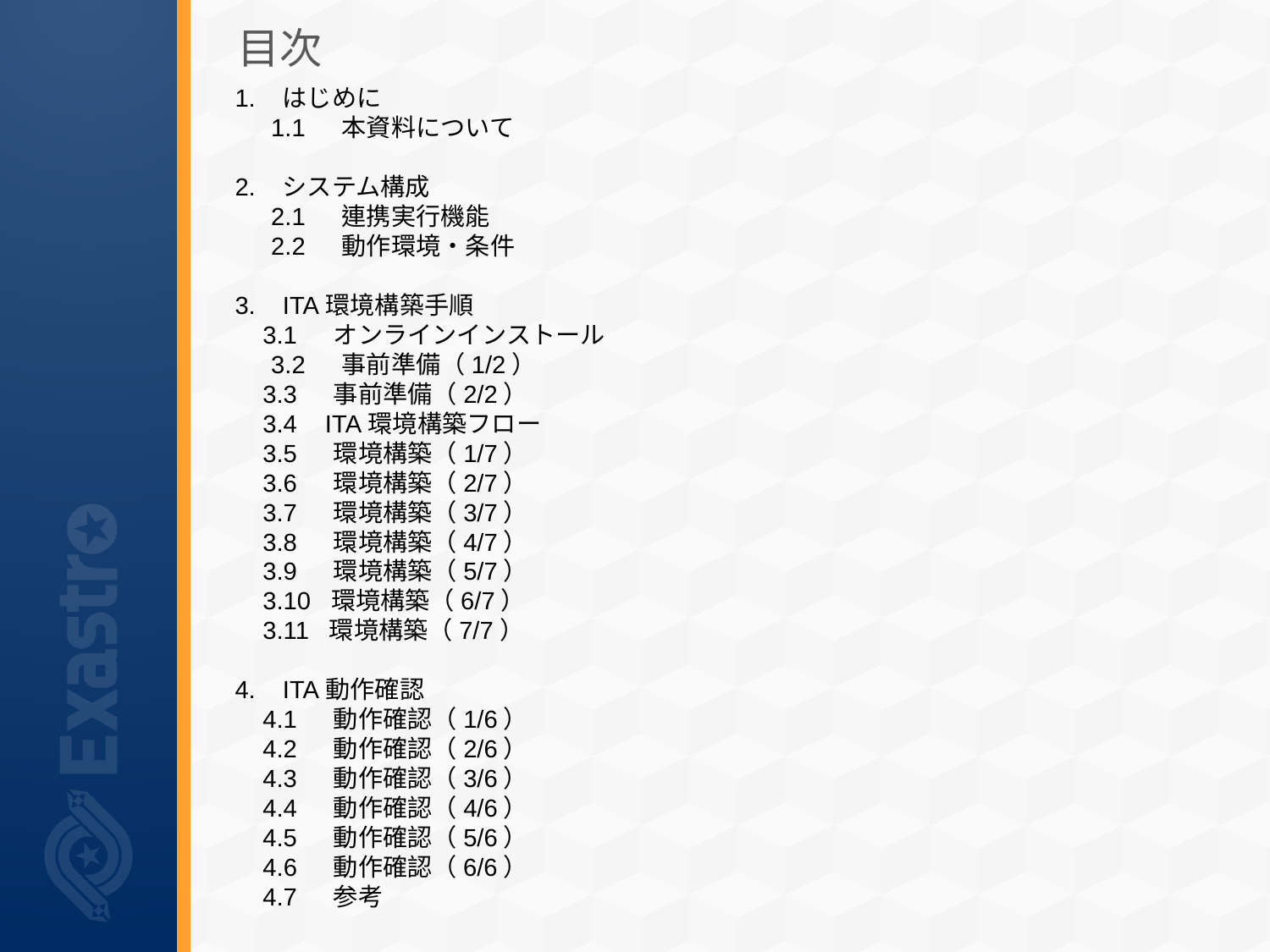

# 目次
はじめに
　 1.1　 本資料について

システム構成
　 2.1　 連携実行機能
　 2.2　 動作環境・条件

ITA環境構築手順
    3.1　 オンラインインストール
　 3.2　 事前準備（1/2）
    3.3　 事前準備（2/2）
    3.4    ITA環境構築フロー
    3.5　 環境構築（1/7）
    3.6　 環境構築（2/7）
    3.7　 環境構築（3/7）
    3.8　 環境構築（4/7）
    3.9　 環境構築（5/7）
    3.10  環境構築（6/7）
    3.11  環境構築（7/7）

ITA動作確認
    4.1　 動作確認（1/6）
    4.2　 動作確認（2/6）
    4.3　 動作確認（3/6）
    4.4　 動作確認（4/6）
    4.5　 動作確認（5/6）
    4.6　 動作確認（6/6）
    4.7　 参考